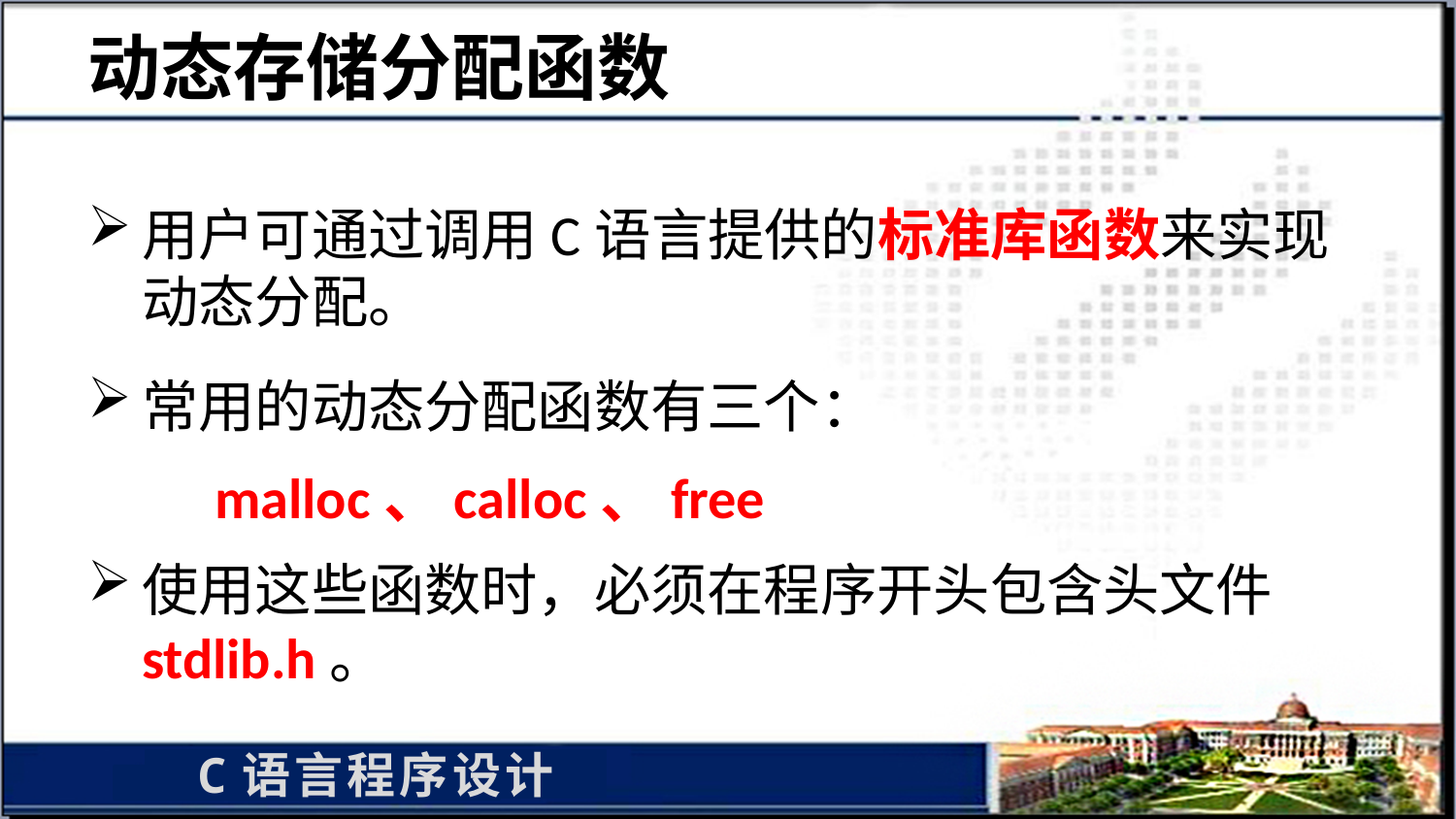

# 动态存储分配函数
用户可通过调用C语言提供的标准库函数来实现动态分配。
常用的动态分配函数有三个：
malloc、calloc、free
使用这些函数时，必须在程序开头包含头文件stdlib.h。